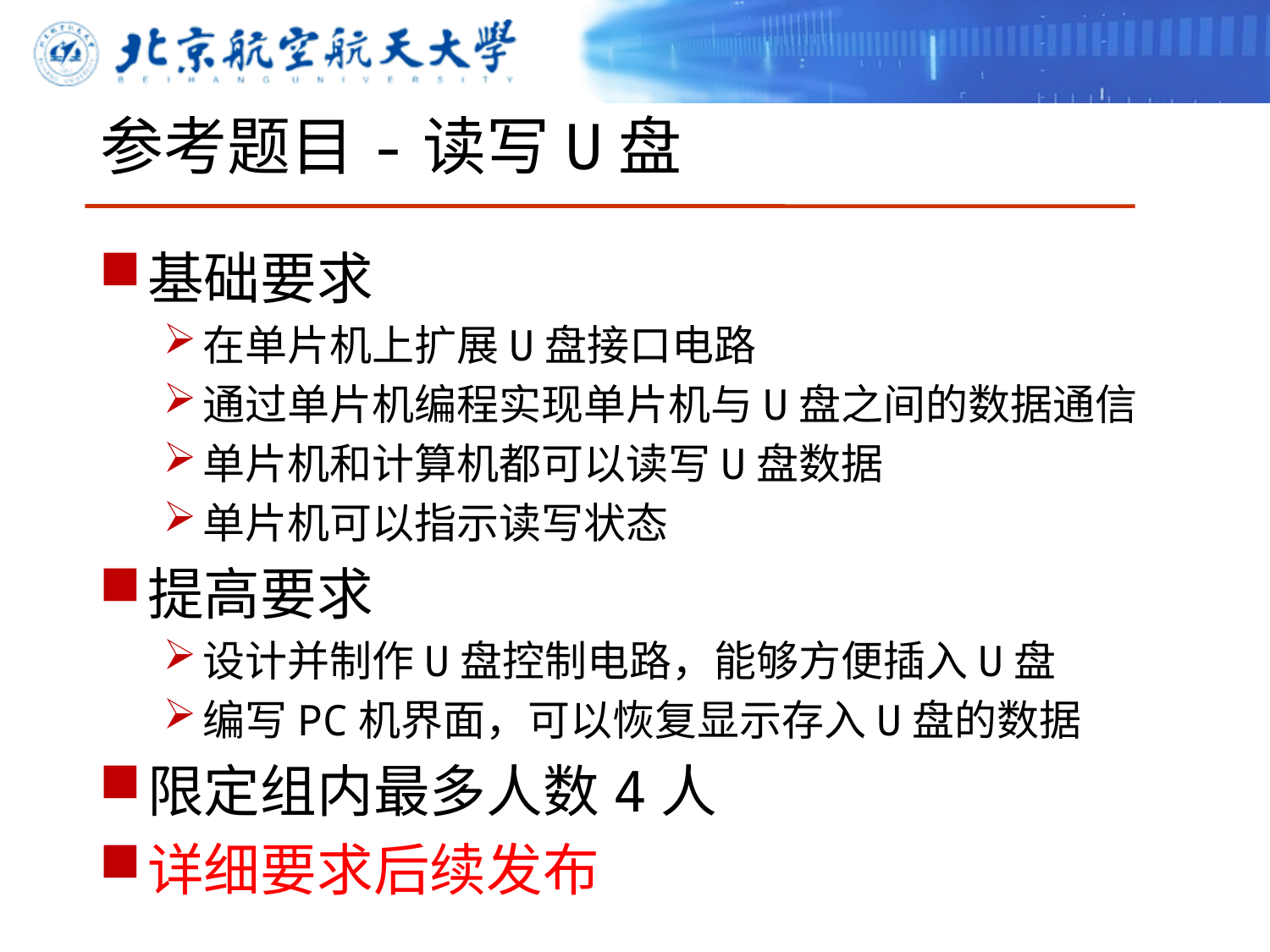

# 参考题目-读写U盘
基础要求
在单片机上扩展U盘接口电路
通过单片机编程实现单片机与U盘之间的数据通信
单片机和计算机都可以读写U盘数据
单片机可以指示读写状态
提高要求
设计并制作U盘控制电路，能够方便插入U盘
编写PC机界面，可以恢复显示存入U盘的数据
限定组内最多人数4人
详细要求后续发布